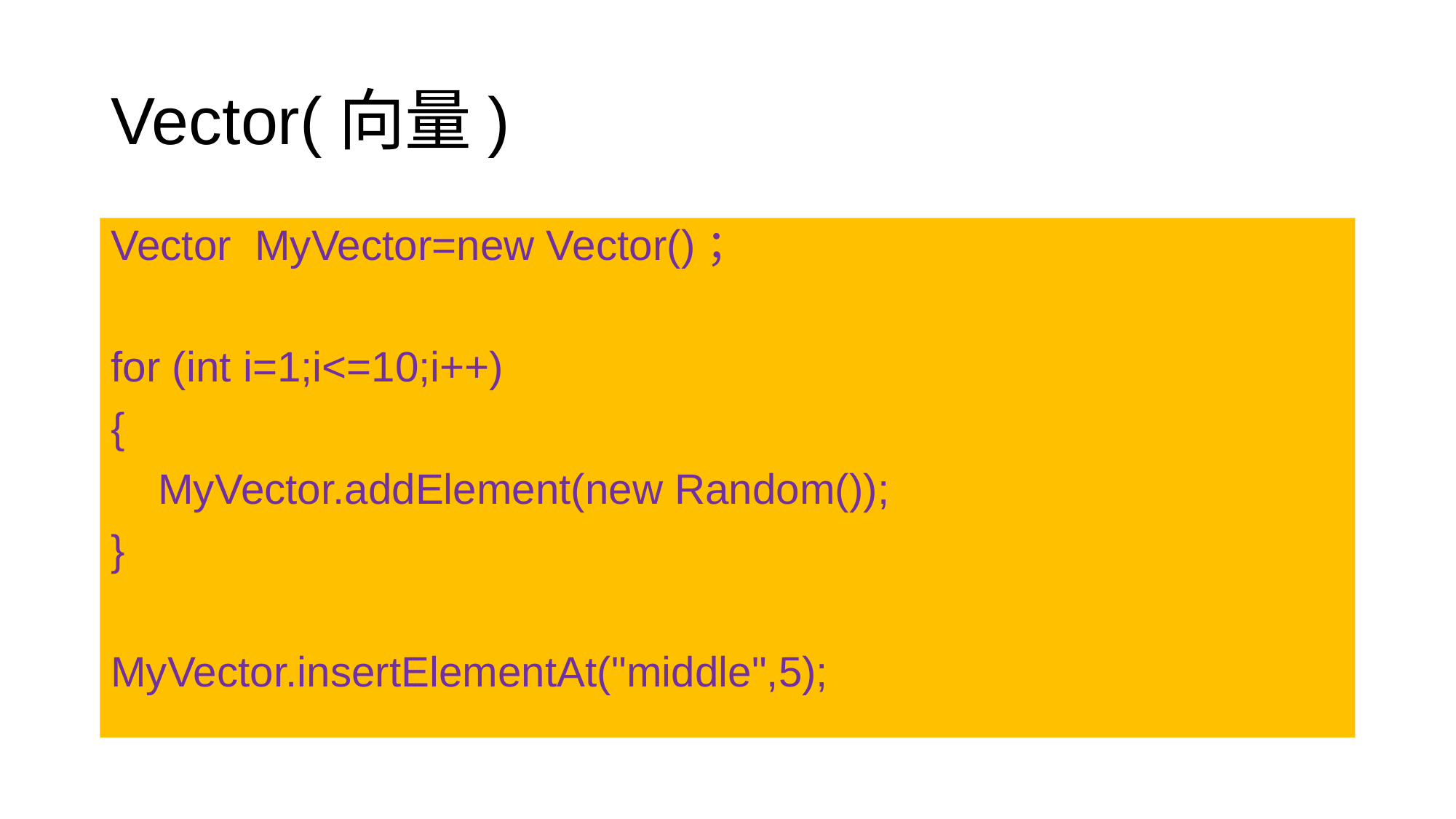

# Vector(向量)
Vector  MyVector=new Vector()；

for (int i=1;i<=10;i++)
{
    MyVector.addElement(new Random());
}

MyVector.insertElementAt("middle",5);